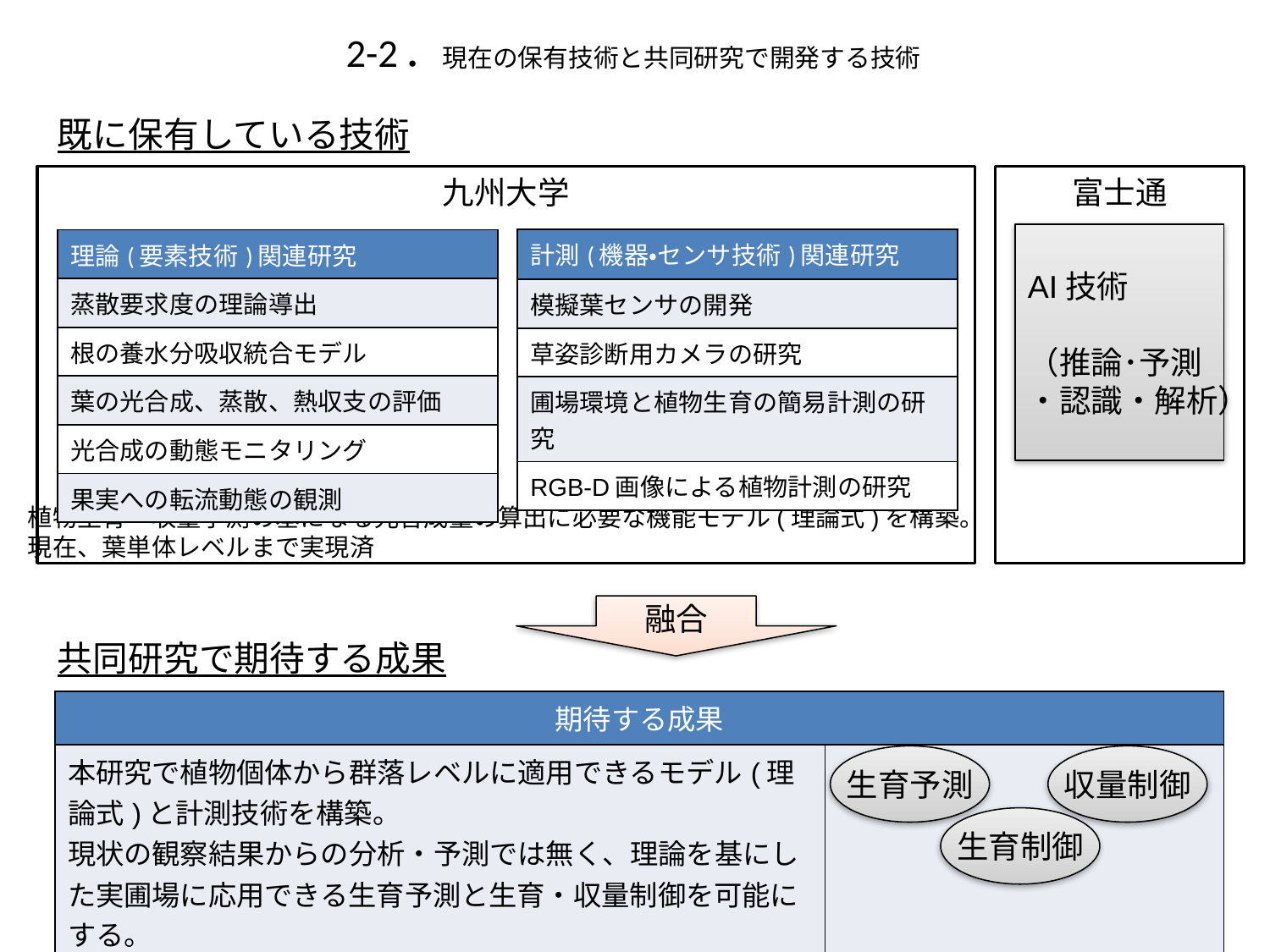

# 2-2．現在の保有技術と共同研究で開発する技術
既に保有している技術
九州大学

植物生育・収量予測の基になる光合成量の算出に必要な機能モデル(理論式)を構築。
現在、葉単体レベルまで実現済

富士通
AI技術

（推論･予測
・認識・解析）
| 計測(機器・センサ技術)関連研究 |
| --- |
| 模擬葉センサの開発 |
| 草姿診断用カメラの研究 |
| 圃場環境と植物生育の簡易計測の研究 |
| RGB-D画像による植物計測の研究 |
| 理論(要素技術)関連研究 |
| --- |
| 蒸散要求度の理論導出 |
| 根の養水分吸収統合モデル |
| 葉の光合成、蒸散、熱収支の評価 |
| 光合成の動態モニタリング |
| 果実への転流動態の観測 |
融合
共同研究で期待する成果
| 期待する成果 |  |
| --- | --- |
| 本研究で植物個体から群落レベルに適用できるモデル(理論式)と計測技術を構築。 現状の観察結果からの分析・予測では無く、理論を基にした実圃場に応用できる生育予測と生育・収量制御を可能にする。 |  |
生育予測
収量制御
生育制御
5
Copyright 2017 FUJITSU LIMITED